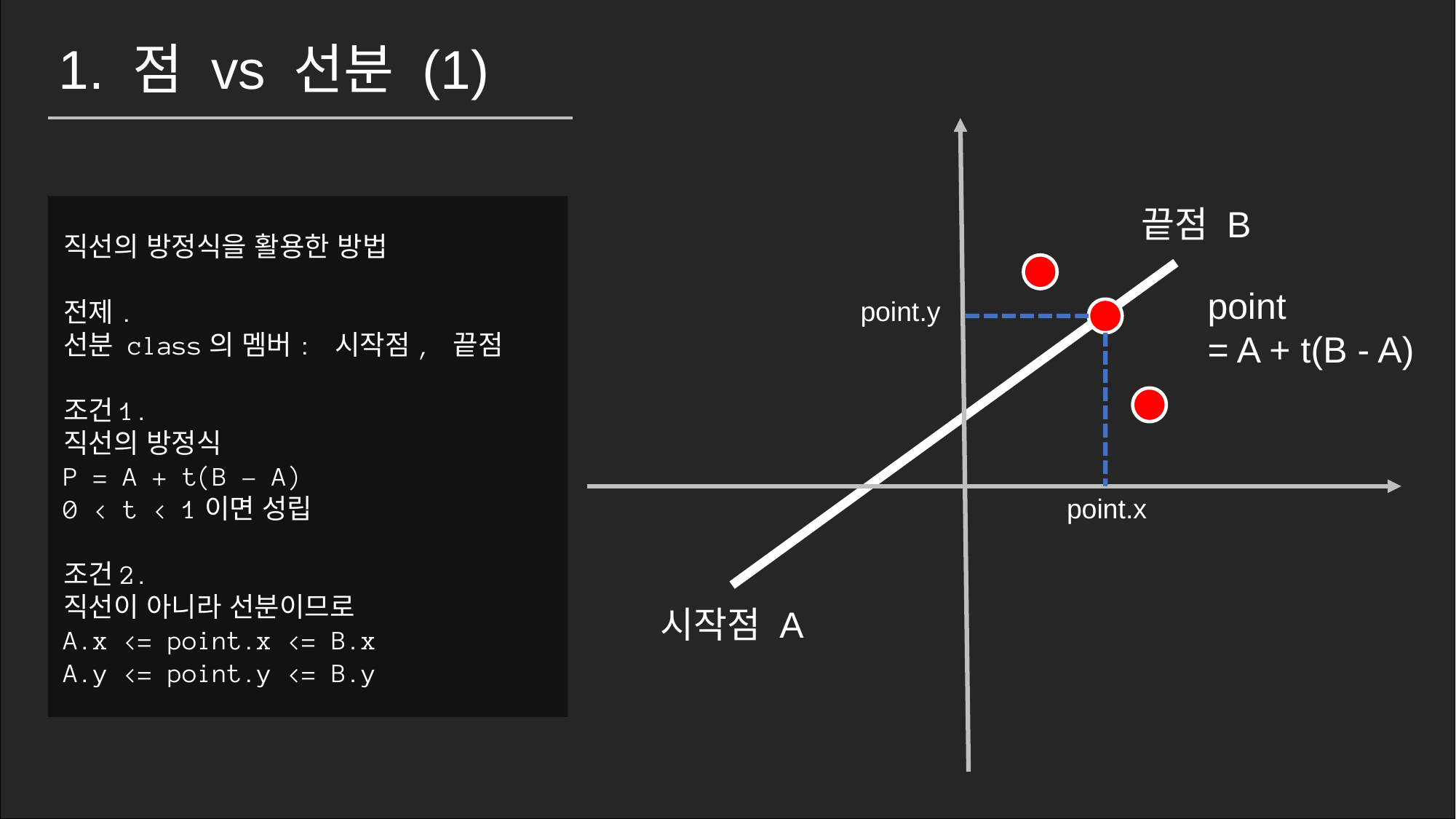

1. 점 vs 선분 (1)

끝점 B
직선의 방정식을 활용한 방법

전제.
선분 class의 멤버: 시작점, 끝점

조건1.
직선의 방정식
P = A + t(B – A)
0 < t < 1이면 성립

조건2.
직선이 아니라 선분이므로
A.x <= point.x <= B.x
A.y <= point.y <= B.y

point
= A + t(B - A)
point.y

point.x
시작점 A